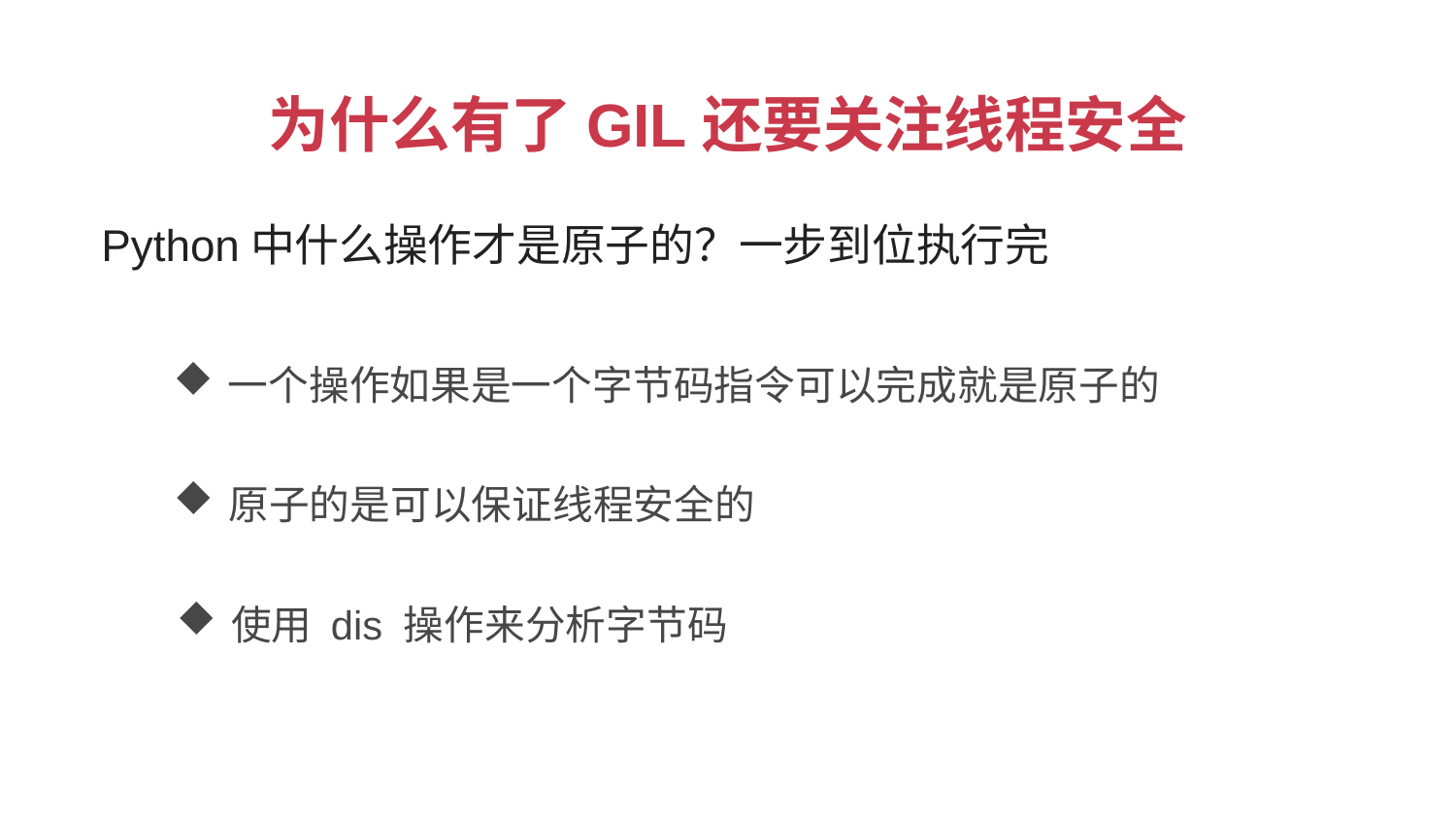

为什么有了GIL还要关注线程安全
 Python中什么操作才是原子的？一步到位执行完
一个操作如果是一个字节码指令可以完成就是原子的
原子的是可以保证线程安全的
使用 dis 操作来分析字节码